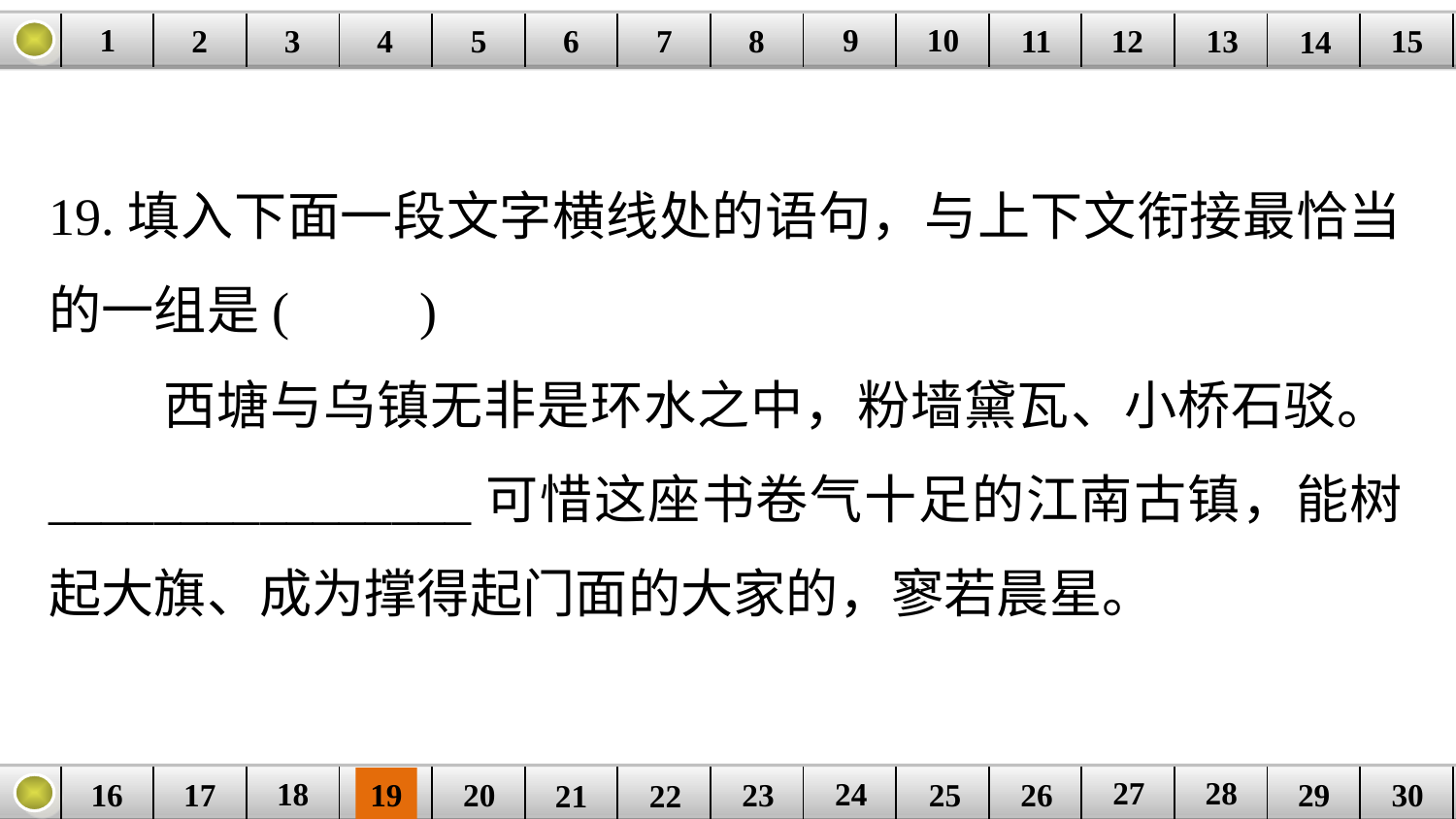

9
10
1
3
4
5
6
8
11
2
12
15
|  |  |  |  |  |  |  |  |  |  |  |  |  |  |  |
| --- | --- | --- | --- | --- | --- | --- | --- | --- | --- | --- | --- | --- | --- | --- |
7
13
14

19.填入下面一段文字横线处的语句，与上下文衔接最恰当的一组是(　　)
        西塘与乌镇无非是环水之中，粉墙黛瓦、小桥石驳。________________可惜这座书卷气十足的江南古镇，能树起大旗、成为撑得起门面的大家的，寥若晨星。

27
28
18
24
16
25
26
30
|  |  |  |  |  |  |  |  |  |  |  |  |  |  |  |
| --- | --- | --- | --- | --- | --- | --- | --- | --- | --- | --- | --- | --- | --- | --- |
23
17
19
20
29
21
22